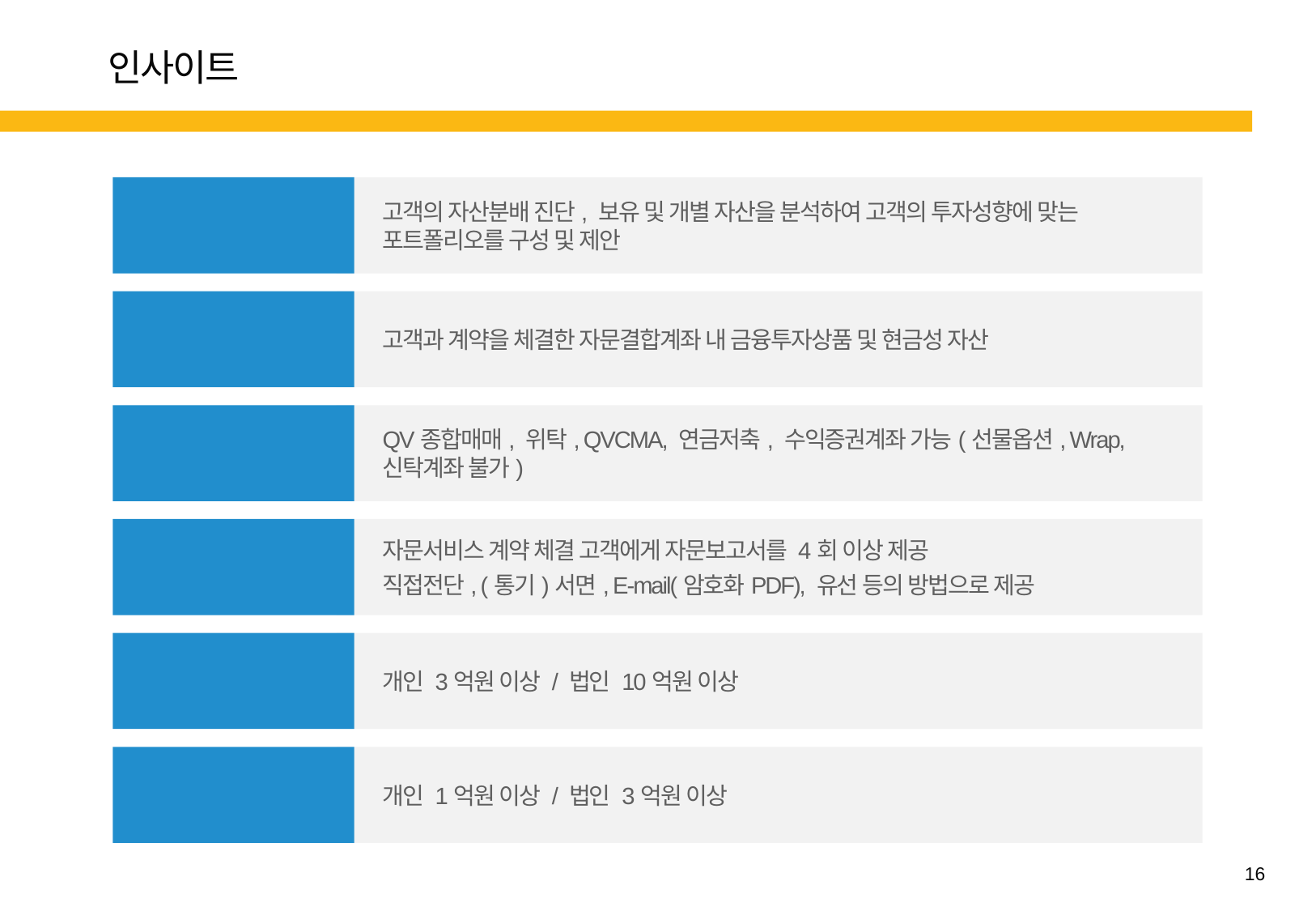

인사이트
서비스내용

고객의 자산분배 진단, 보유 및 개별 자산을 분석하여 고객의 투자성향에 맞는 포트폴리오를 구성 및 제안
투자자문대상

고객과 계약을 체결한 자문결합계좌 내 금융투자상품 및 현금성 자산
자문서비스계좌

QV종합매매, 위탁, QVCMA, 연금저축, 수익증권계좌 가능(선물옵션, Wrap, 신탁계좌 불가)
제공방법

자문서비스 계약 체결 고객에게 자문보고서를 4회 이상 제공
직접전단, (통기)서면, E-mail(암호화PDF), 유선 등의 방법으로 제공
최소가입금액

개인 3억원 이상 / 법인 10억원 이상
최소유지금액

개인 1억원 이상 / 법인 3억원 이상